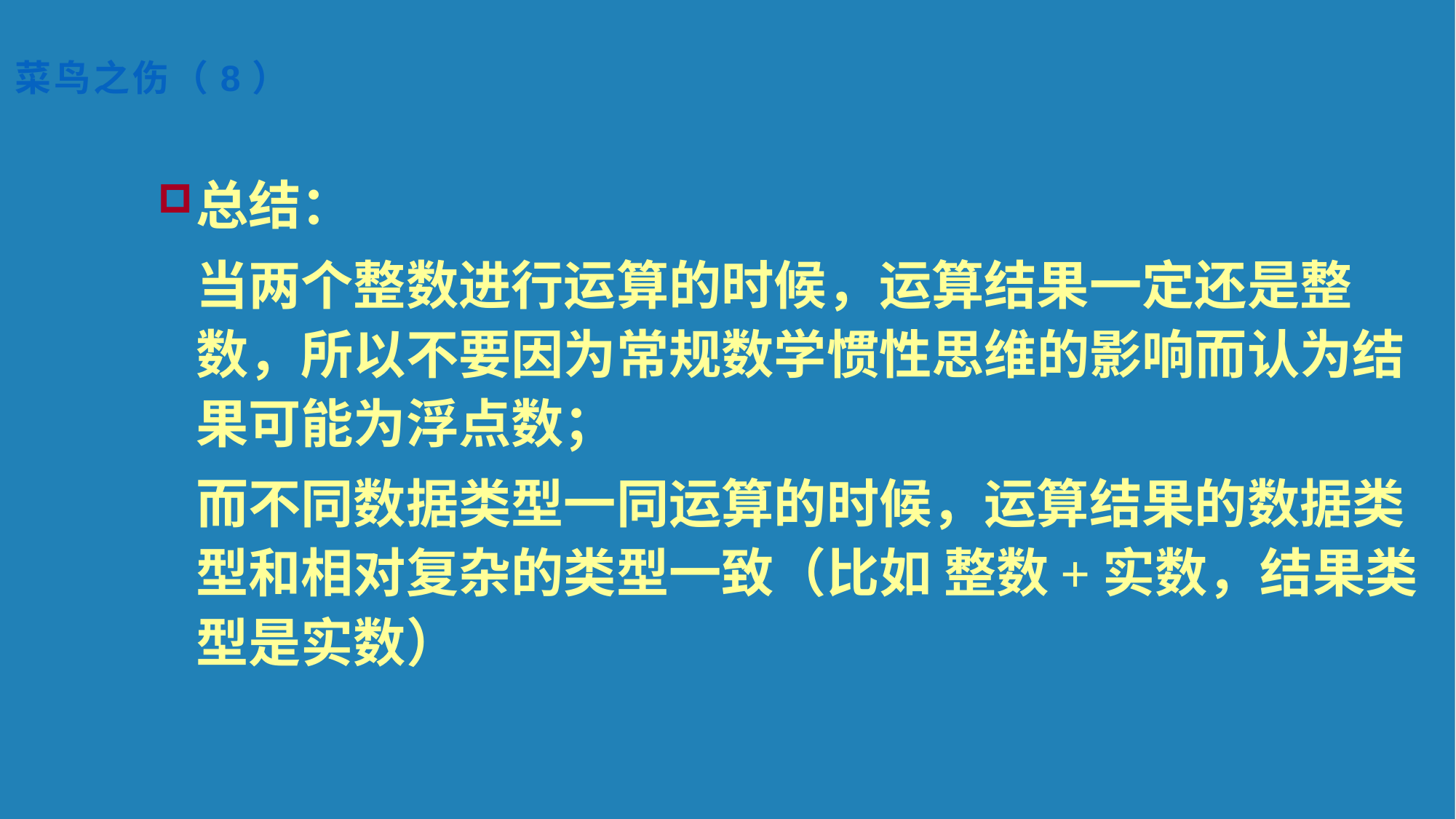

菜鸟之伤（8）
总结：
	当两个整数进行运算的时候，运算结果一定还是整数，所以不要因为常规数学惯性思维的影响而认为结果可能为浮点数；
	而不同数据类型一同运算的时候，运算结果的数据类型和相对复杂的类型一致（比如 整数+实数，结果类型是实数）

99